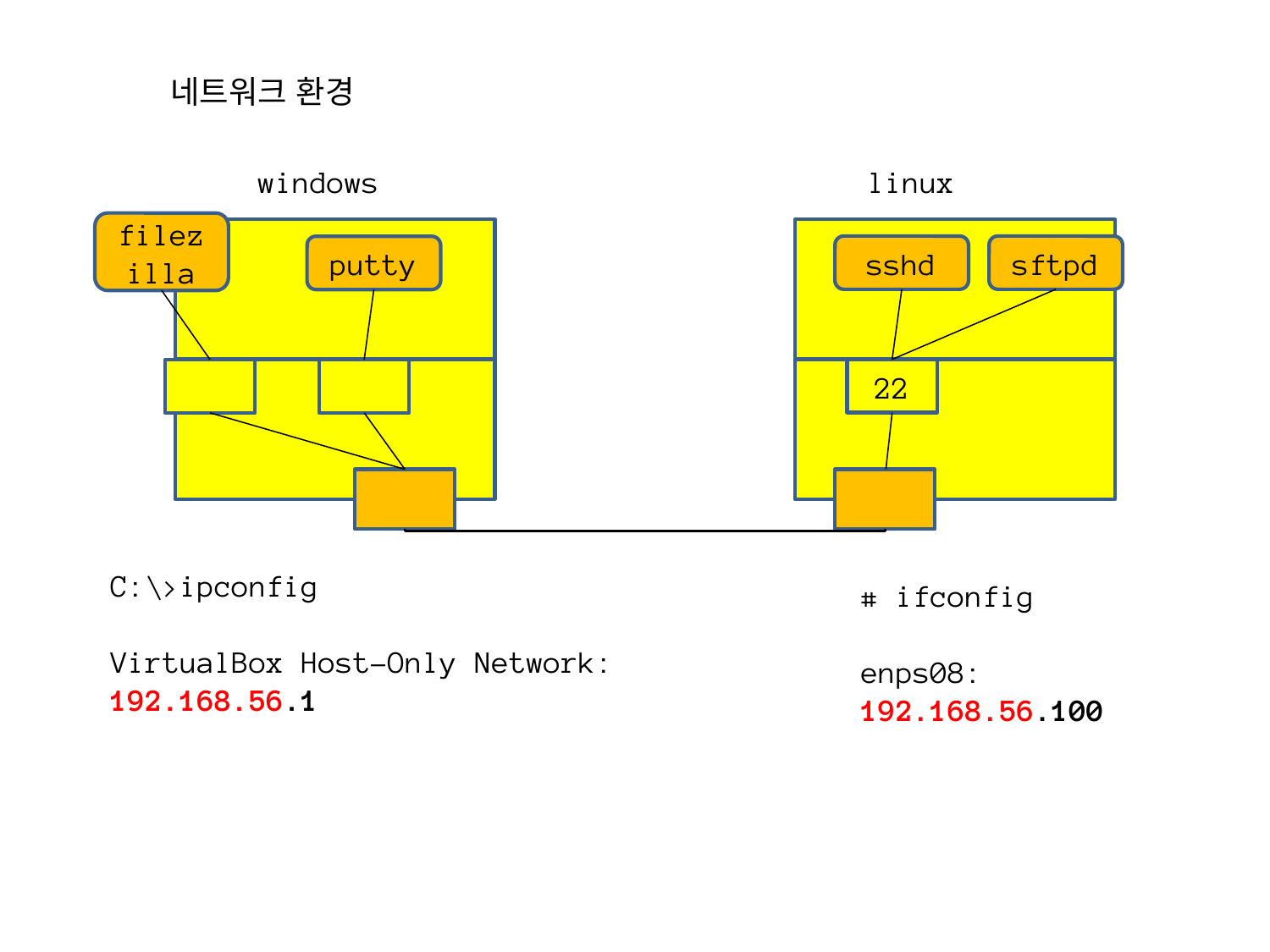

네트워크 환경
windows
linux
filezilla

sftpd
sshd
putty

22

C:\>ipconfig

VirtualBox Host-Only Network:
192.168.56.1
# ifconfig

enps08:
192.168.56.100